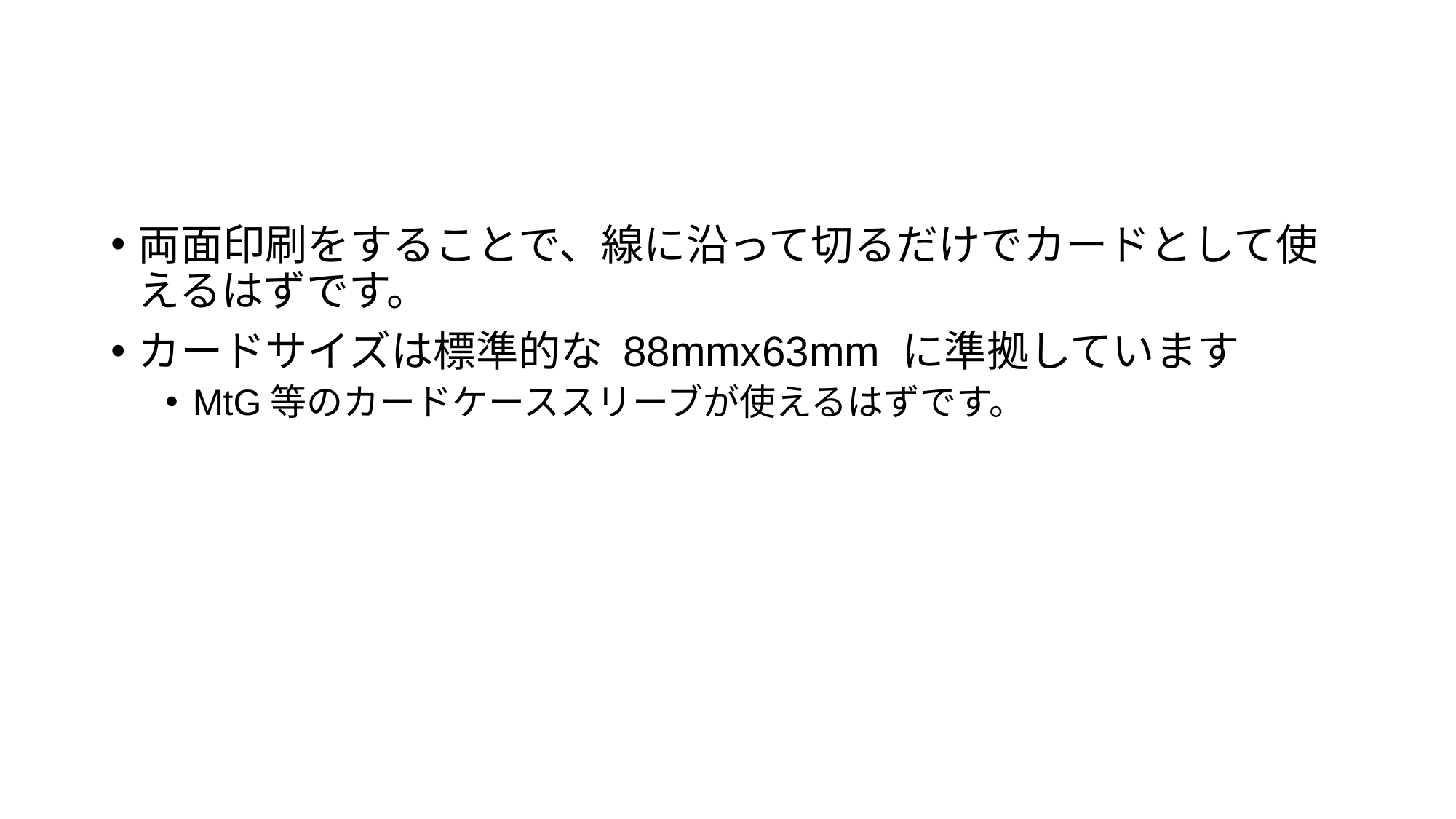

両面印刷をすることで、線に沿って切るだけでカードとして使えるはずです。
カードサイズは標準的な 88mmx63mm に準拠しています
MtG等のカードケーススリーブが使えるはずです。